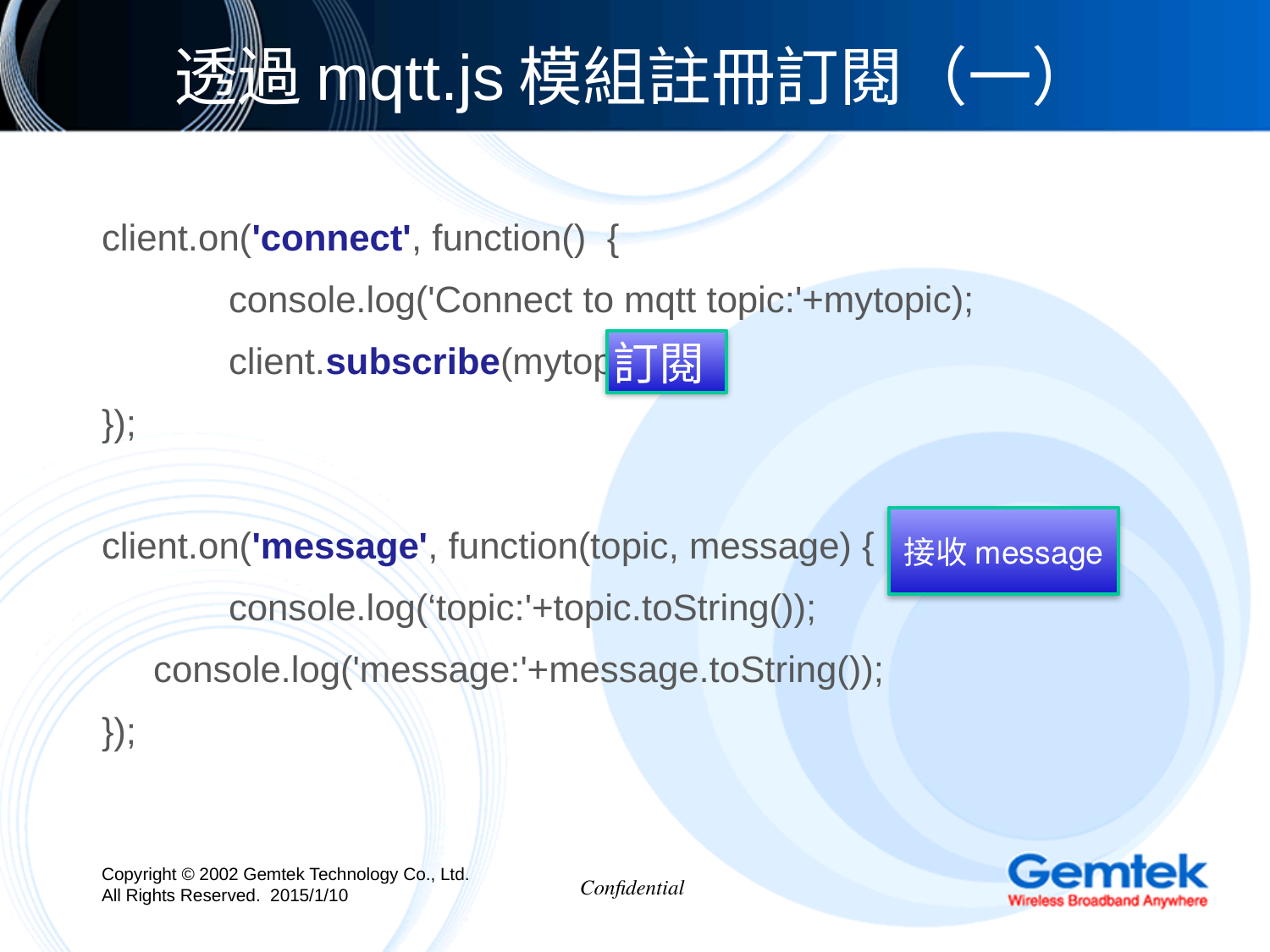

透過mqtt.js模組註冊訂閱（一）
client.on('connect', function()  {
	console.log('Connect to mqtt topic:'+mytopic);
  	client.subscribe(mytopic);
});

client.on('message', function(topic, message) {
	console.log(‘topic:'+topic.toString());
     console.log('message:'+message.toString());
});
訂閱
接收message